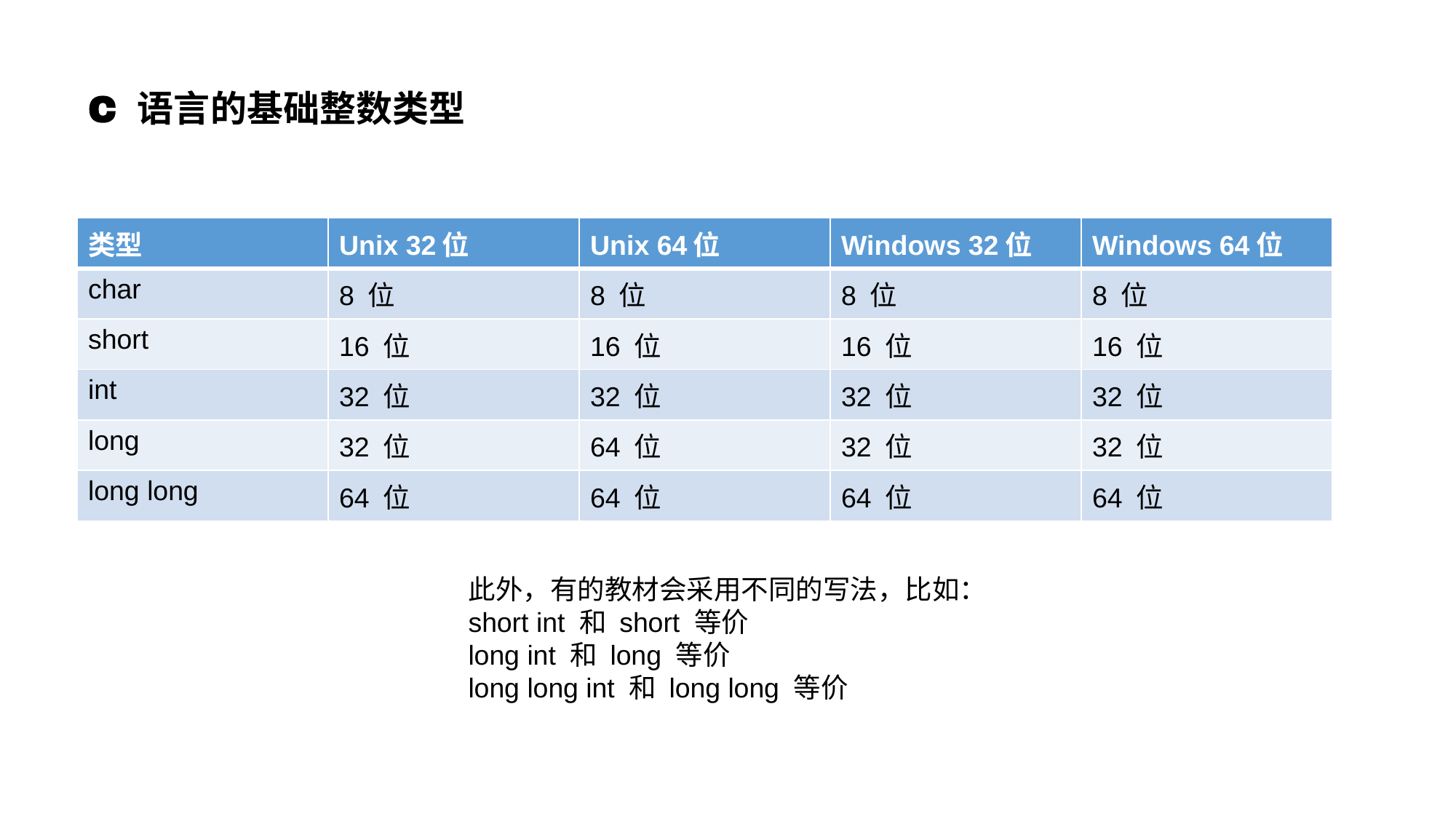

# C 语言的基础整数类型
| 类型 | Unix 32位 | Unix 64位 | Windows 32位 | Windows 64位 |
| --- | --- | --- | --- | --- |
| char | 8 位 | 8 位 | 8 位 | 8 位 |
| short | 16 位 | 16 位 | 16 位 | 16 位 |
| int | 32 位 | 32 位 | 32 位 | 32 位 |
| long | 32 位 | 64 位 | 32 位 | 32 位 |
| long long | 64 位 | 64 位 | 64 位 | 64 位 |
此外，有的教材会采用不同的写法，比如：
short int 和 short 等价
long int 和 long 等价
long long int 和 long long 等价